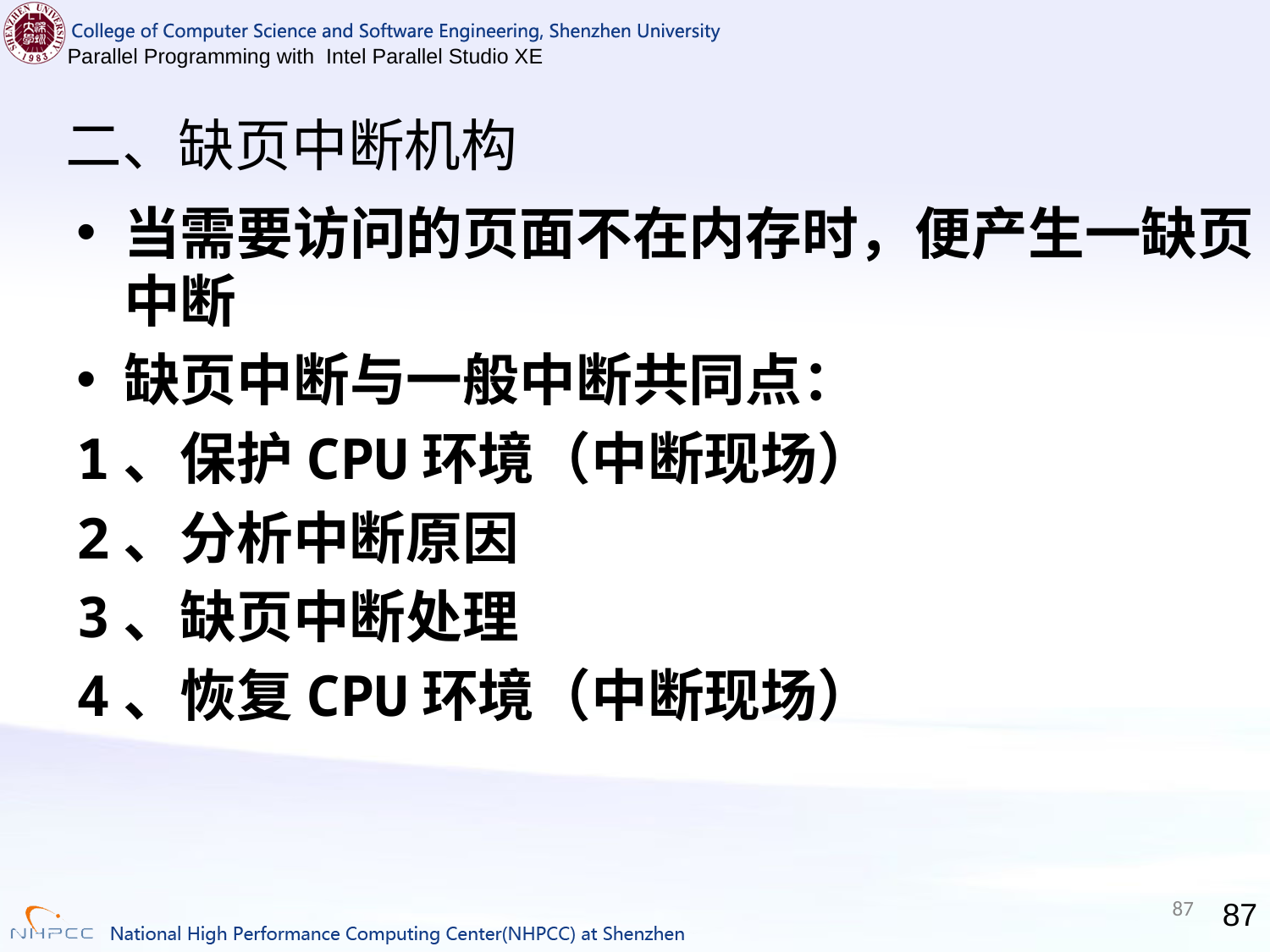

# 二、缺页中断机构
当需要访问的页面不在内存时，便产生一缺页中断
缺页中断与一般中断共同点：
1、保护CPU环境（中断现场）
2、分析中断原因
3、缺页中断处理
4、恢复CPU环境（中断现场）
87
87